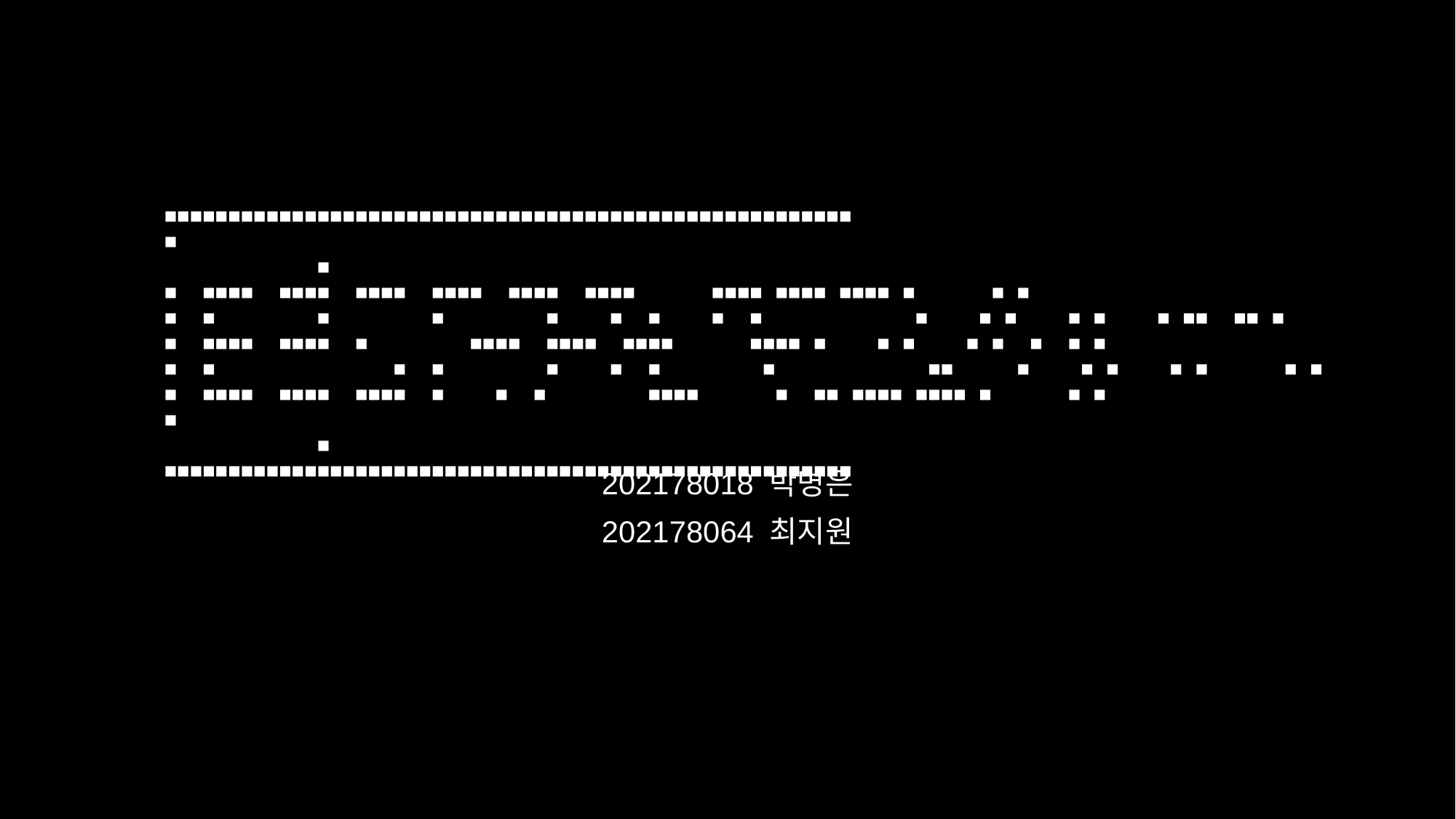

■■■■■■■■■■■■■■■■■■■■■■■■■■■■■■■■■■■■■■■■■■■■■■■■■■■■■■
■                                                                                                        ■
■  ■■■■  ■■■■  ■■■■  ■■■■  ■■■■  ■■■■      ■■■■ ■■■■ ■■■■ ■      ■ ■
■  ■        ■        ■        ■    ■  ■    ■  ■            ■    ■ ■    ■ ■    ■ ■■  ■■ ■
■  ■■■■  ■■■■  ■        ■■■■  ■■■■  ■■■■      ■■■■ ■    ■ ■    ■ ■  ■  ■ ■
■  ■              ■  ■        ■    ■  ■        ■            ■■     ■    ■ ■    ■ ■      ■ ■
■  ■■■■  ■■■■  ■■■■  ■    ■  ■        ■■■■      ■  ■■ ■■■■ ■■■■ ■      ■ ■
■                                                                                                        ■
■■■■■■■■■■■■■■■■■■■■■■■■■■■■■■■■■■■■■■■■■■■■■■■■■■■■■■
202178018 박명은
202178064 최지원